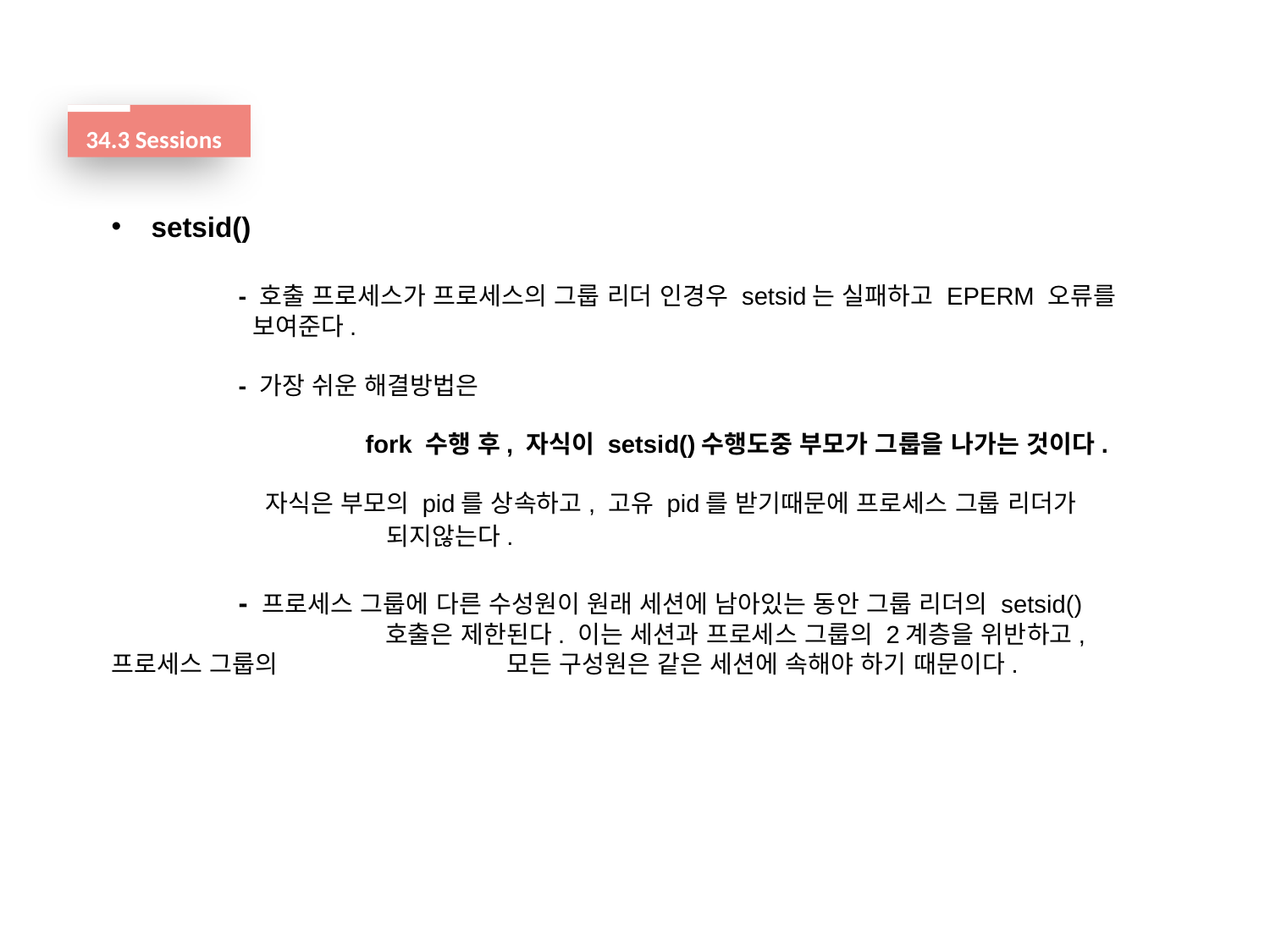

34.3 Sessions

setsid()

	- 호출 프로세스가 프로세스의 그룹 리더 인경우 setsid는 실패하고 EPERM 오류를 	  보여준다.

	- 가장 쉬운 해결방법은

		fork 수행 후, 자식이 setsid()수행도중 부모가 그룹을 나가는 것이다.

	   자식은 부모의 pid를 상속하고, 고유 pid를 받기때문에 프로세스 그룹 리더가 		   되지않는다.

	- 프로세스 그룹에 다른 수성원이 원래 세션에 남아있는 동안 그룹 리더의 setsid() 	  	  호출은 제한된다. 이는 세션과 프로세스 그룹의 2계층을 위반하고, 프로세스 그룹의 		  모든 구성원은 같은 세션에 속해야 하기 때문이다.